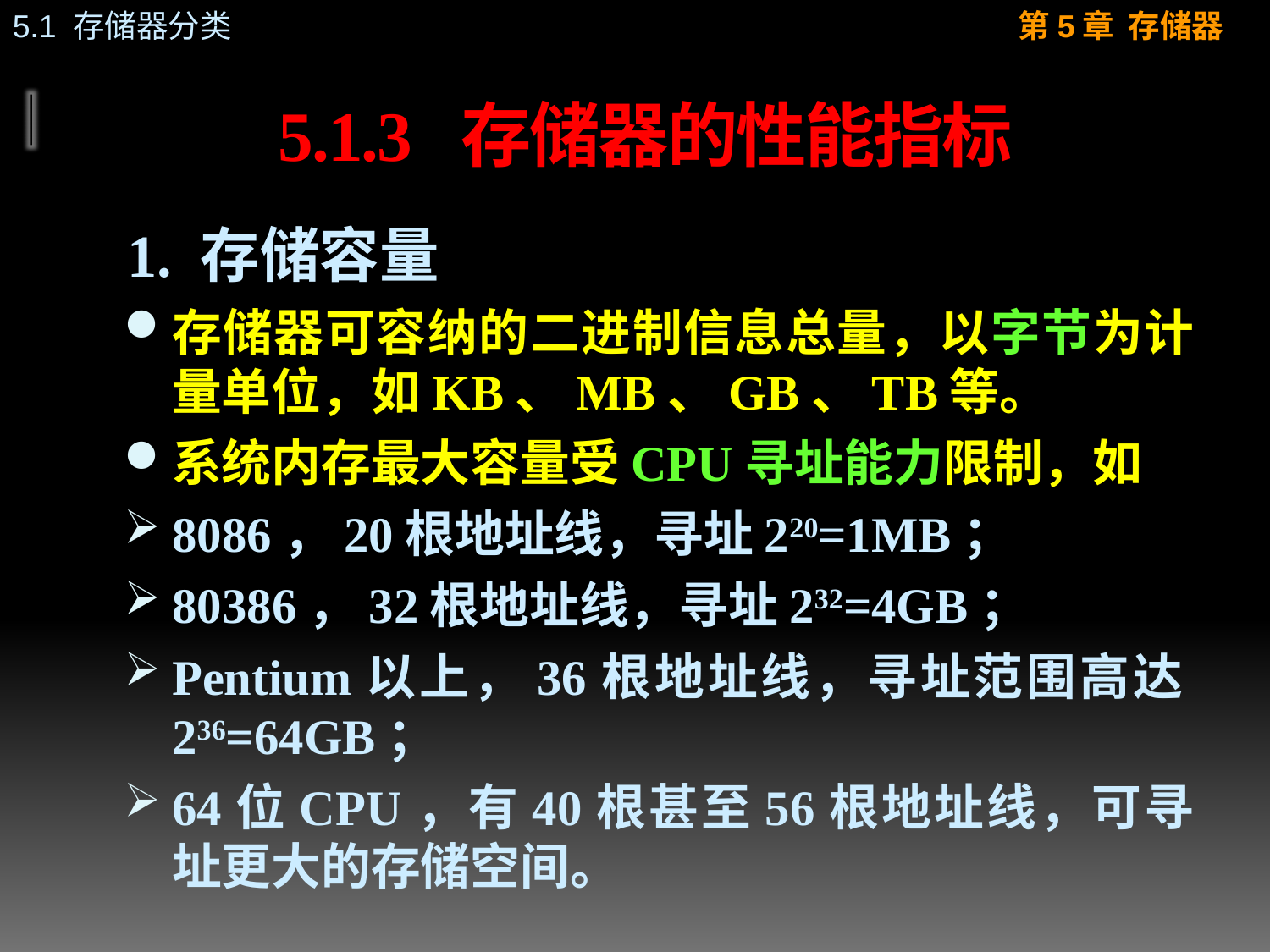

# 5.1.3  存储器的性能指标
1. 存储容量
存储器可容纳的二进制信息总量，以字节为计量单位，如KB、MB、GB、TB等。
系统内存最大容量受CPU寻址能力限制，如
8086，20根地址线，寻址220=1MB；
80386，32根地址线，寻址232=4GB；
Pentium以上，36根地址线，寻址范围高达236=64GB；
64位CPU，有40根甚至56根地址线，可寻址更大的存储空间。